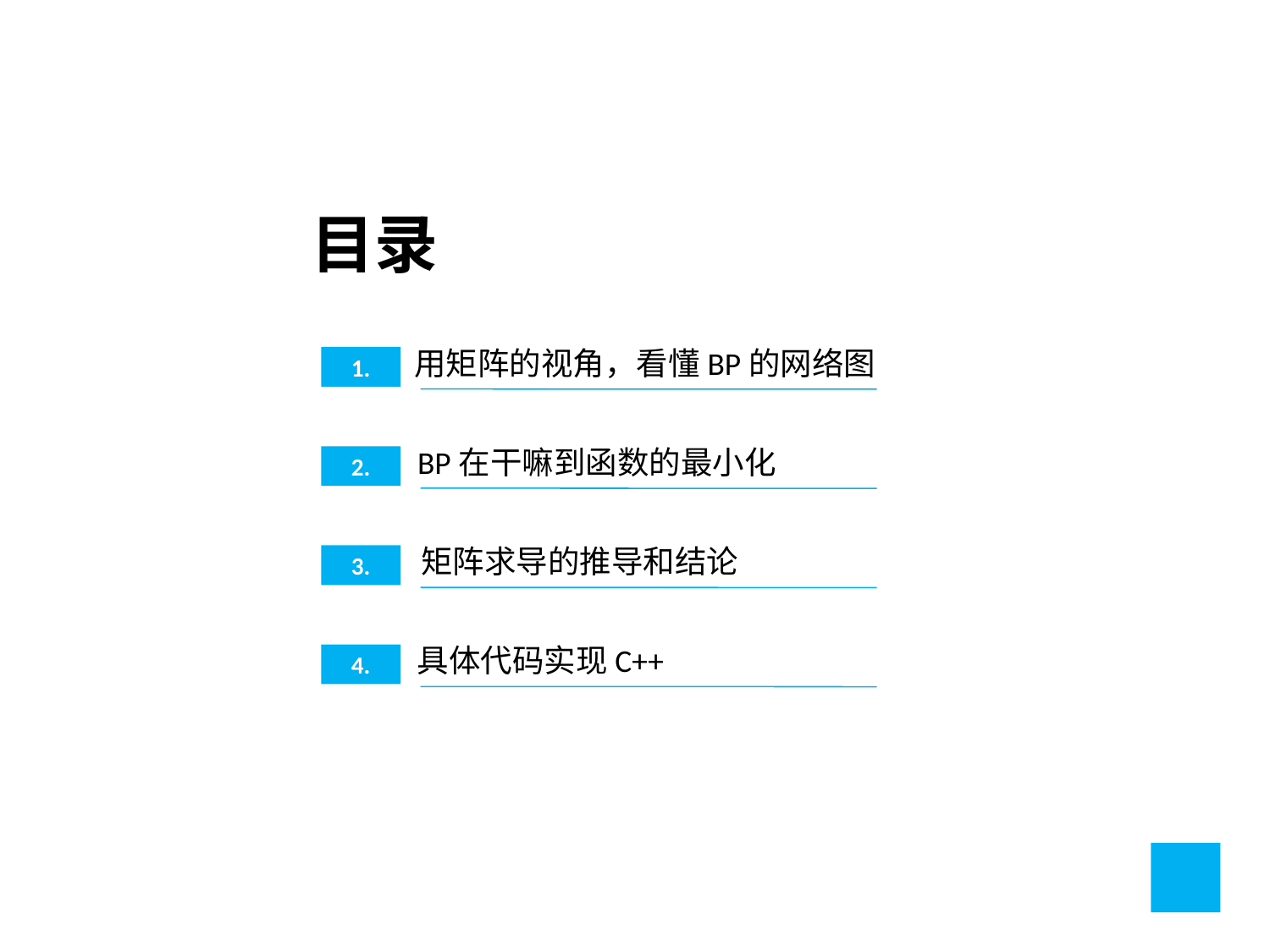

目录
用矩阵的视角，看懂BP的网络图
1.
BP在干嘛到函数的最小化
2.
矩阵求导的推导和结论
3.
具体代码实现C++
4.